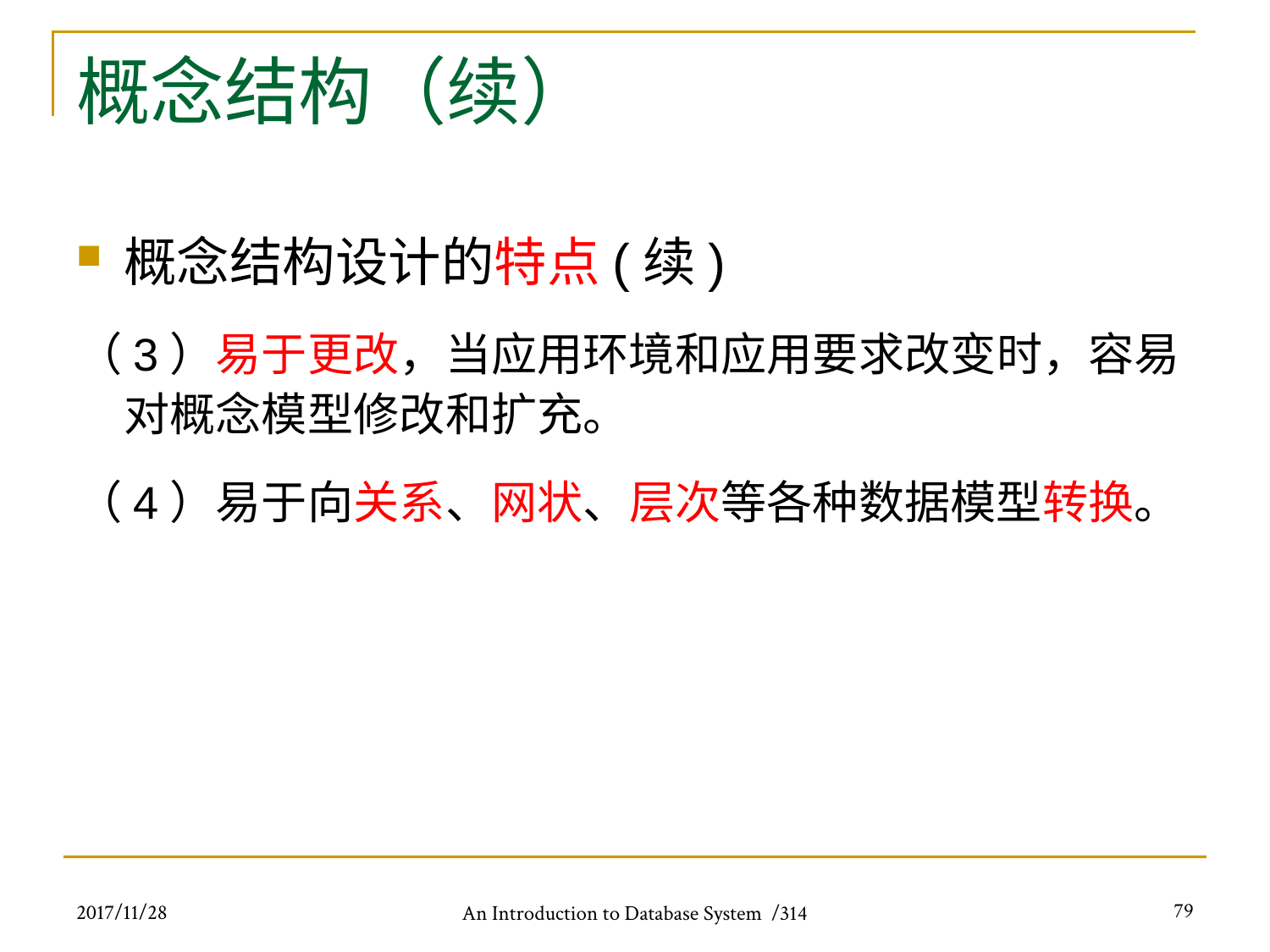

# 概念结构（续）
概念结构设计的特点(续)
（3）易于更改，当应用环境和应用要求改变时，容易对概念模型修改和扩充。
（4）易于向关系、网状、层次等各种数据模型转换。
2017/11/28
79
An Introduction to Database System  /314